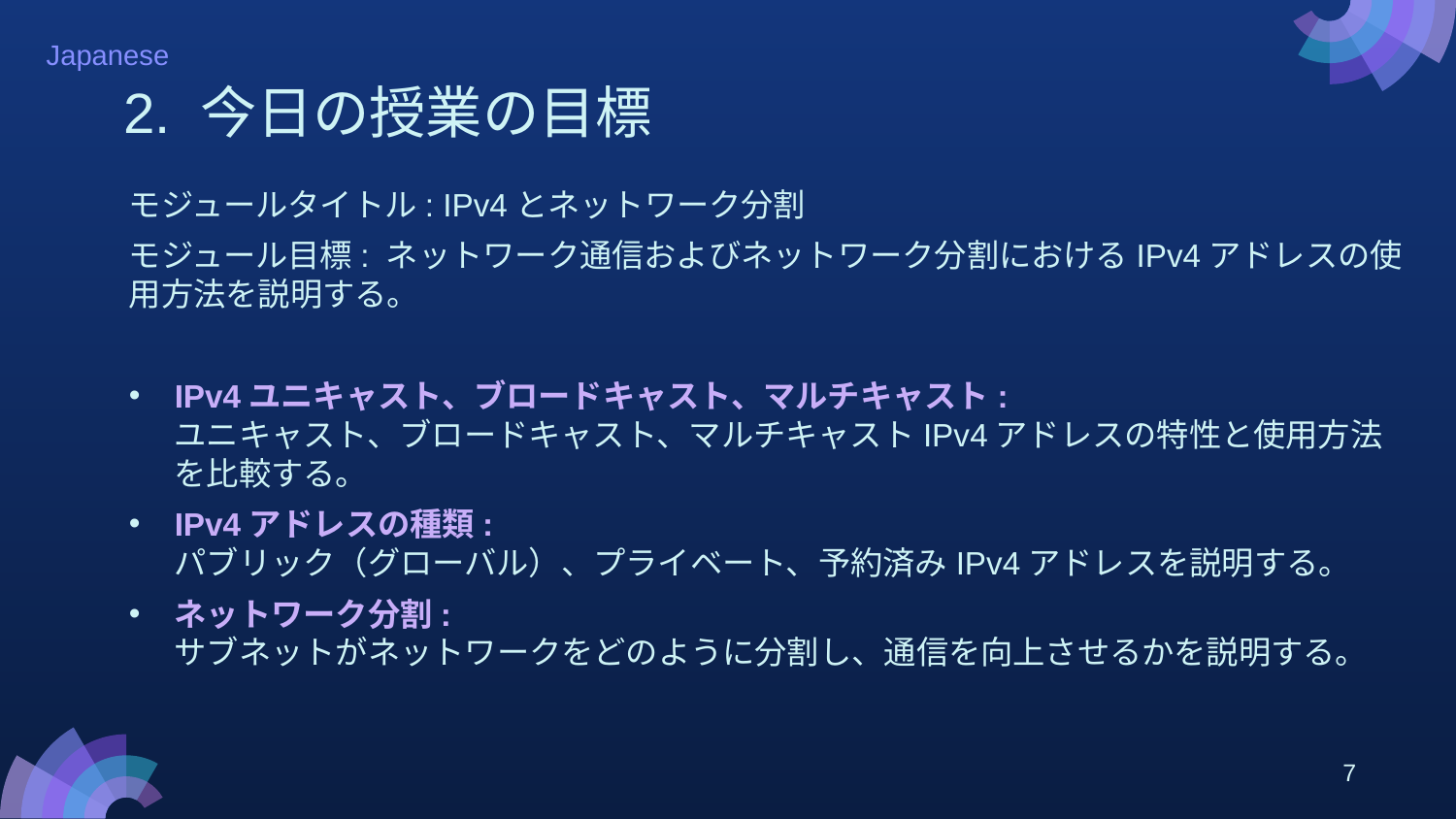

# 2. 今日の授業の目標
モジュールタイトル: IPv4とネットワーク分割
モジュール目標: ネットワーク通信およびネットワーク分割におけるIPv4アドレスの使用方法を説明する。

IPv4ユニキャスト、ブロードキャスト、マルチキャスト:
ユニキャスト、ブロードキャスト、マルチキャストIPv4アドレスの特性と使用方法を比較する。
IPv4アドレスの種類:
パブリック（グローバル）、プライベート、予約済みIPv4アドレスを説明する。
ネットワーク分割:
サブネットがネットワークをどのように分割し、通信を向上させるかを説明する。